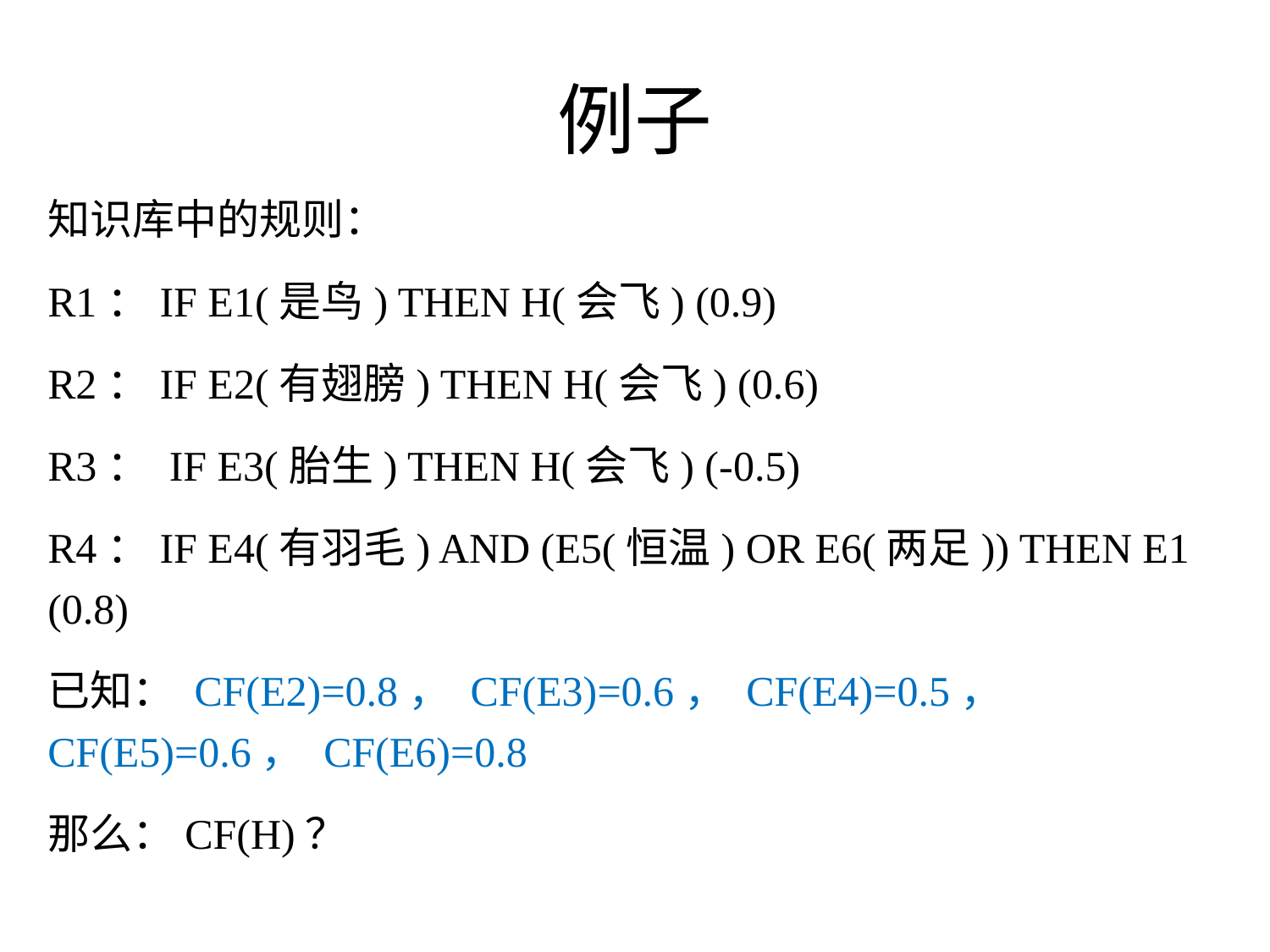

# 例子
知识库中的规则：
R1：IF E1(是鸟) THEN H(会飞) (0.9)
R2：IF E2(有翅膀) THEN H(会飞) (0.6)
R3： IF E3(胎生) THEN H(会飞) (-0.5)
R4：IF E4(有羽毛) AND (E5(恒温) OR E6(两足)) THEN E1 (0.8)
已知： CF(E2)=0.8， CF(E3)=0.6， CF(E4)=0.5， CF(E5)=0.6， CF(E6)=0.8
那么：CF(H)？